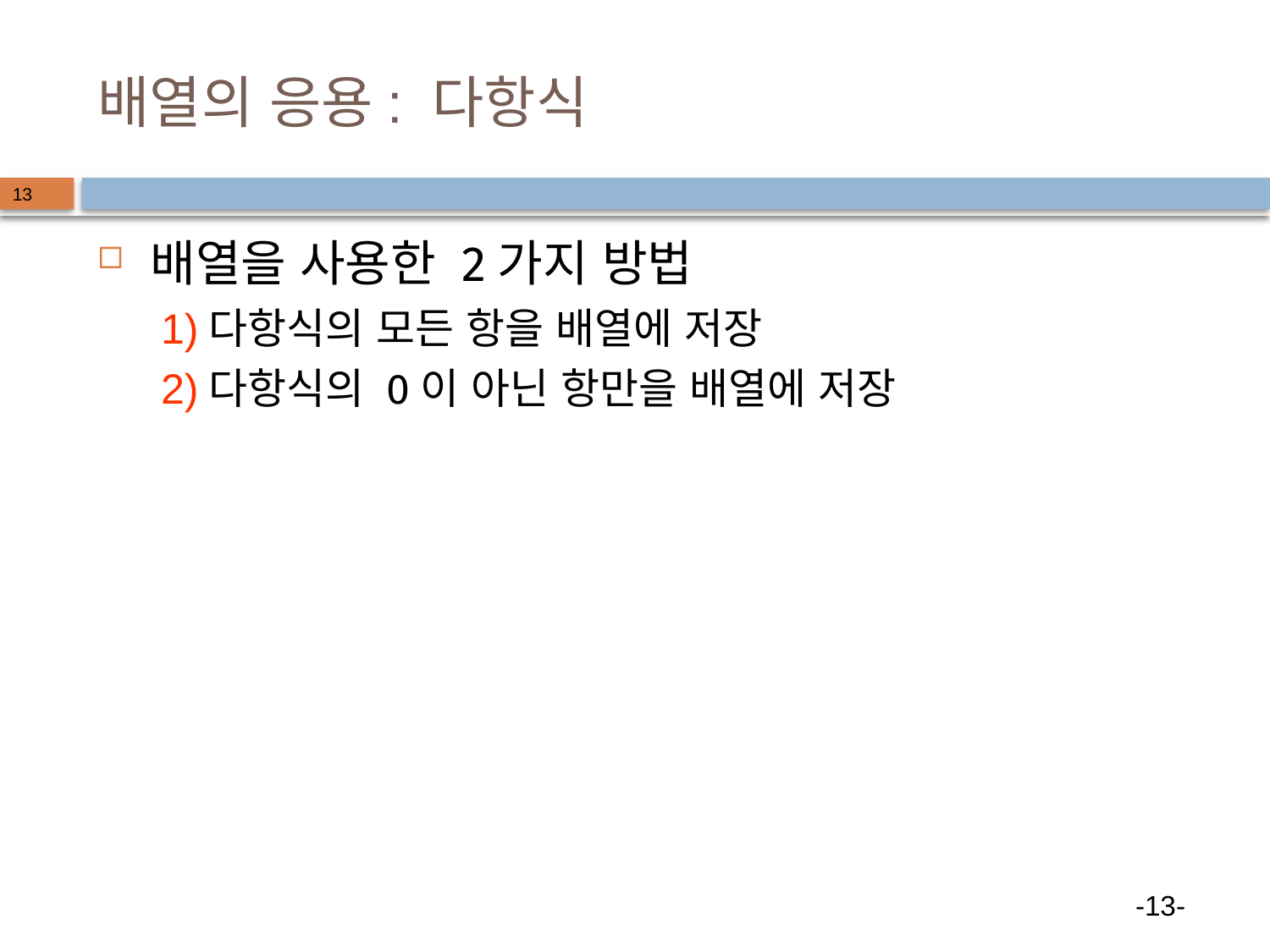

# 배열의 응용: 다항식
13
배열을 사용한 2가지 방법
다항식의 모든 항을 배열에 저장
다항식의 0이 아닌 항만을 배열에 저장